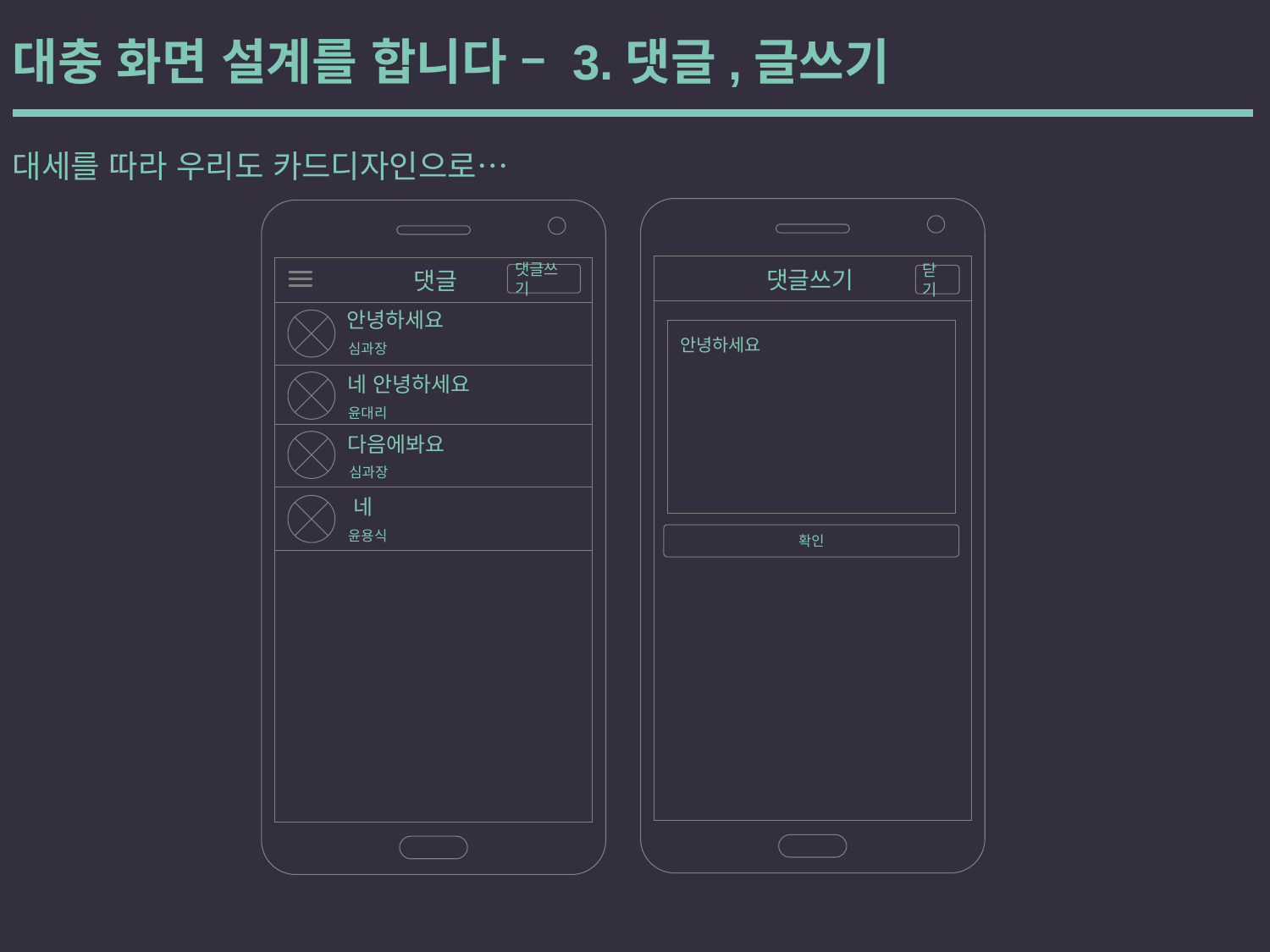

대충 화면 설계를 합니다 – 3.댓글,글쓰기
대세를 따라 우리도 카드디자인으로…

댓글쓰기
댓글
댓글쓰기
닫기

안녕하세요

안녕하세요

심과장
네 안녕하세요

윤대리
다음에봐요

심과장
네

윤용식
확인